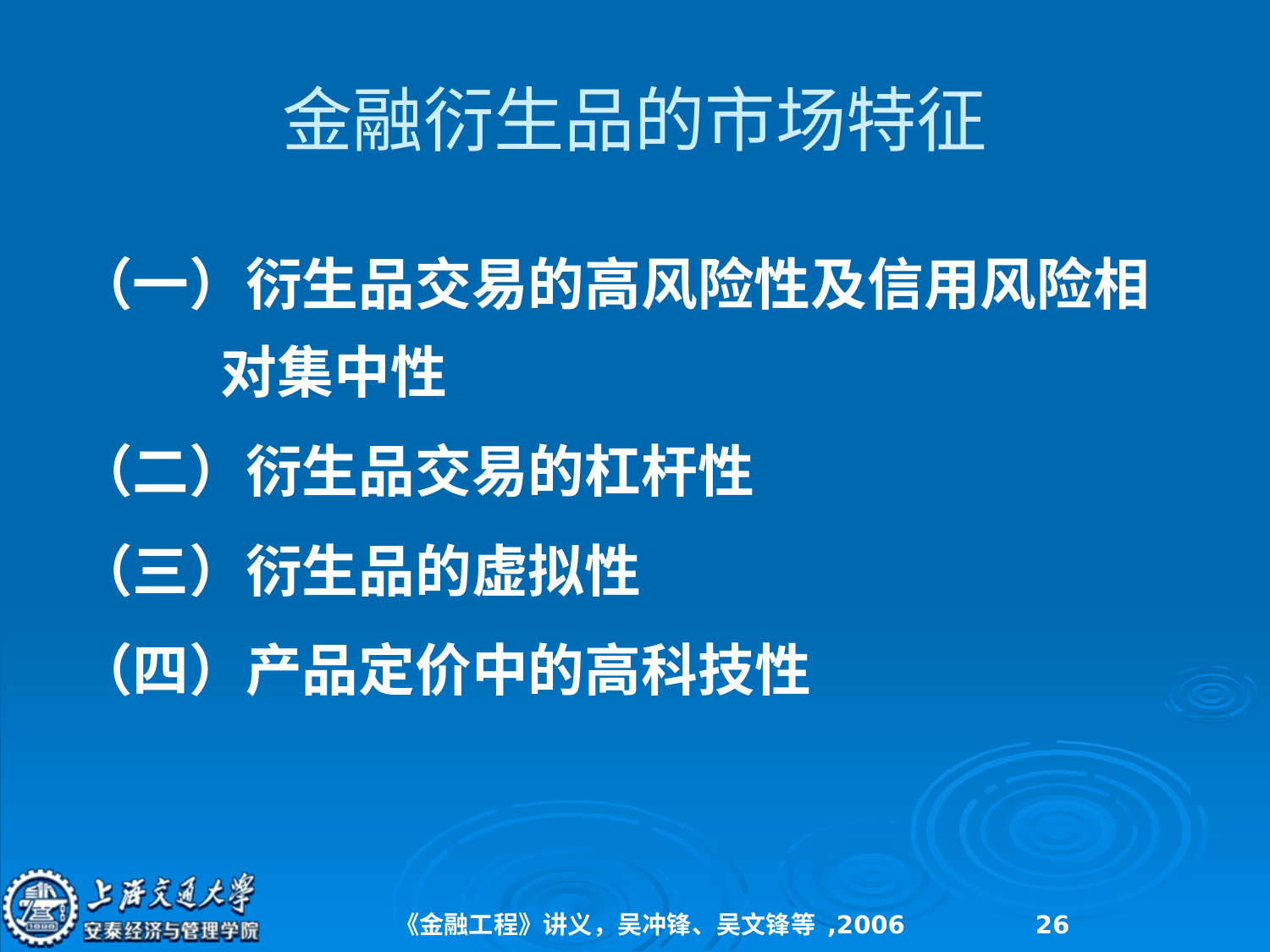

# 金融衍生品的市场特征
（一）衍生品交易的高风险性及信用风险相对集中性
（二）衍生品交易的杠杆性
（三）衍生品的虚拟性
（四）产品定价中的高科技性